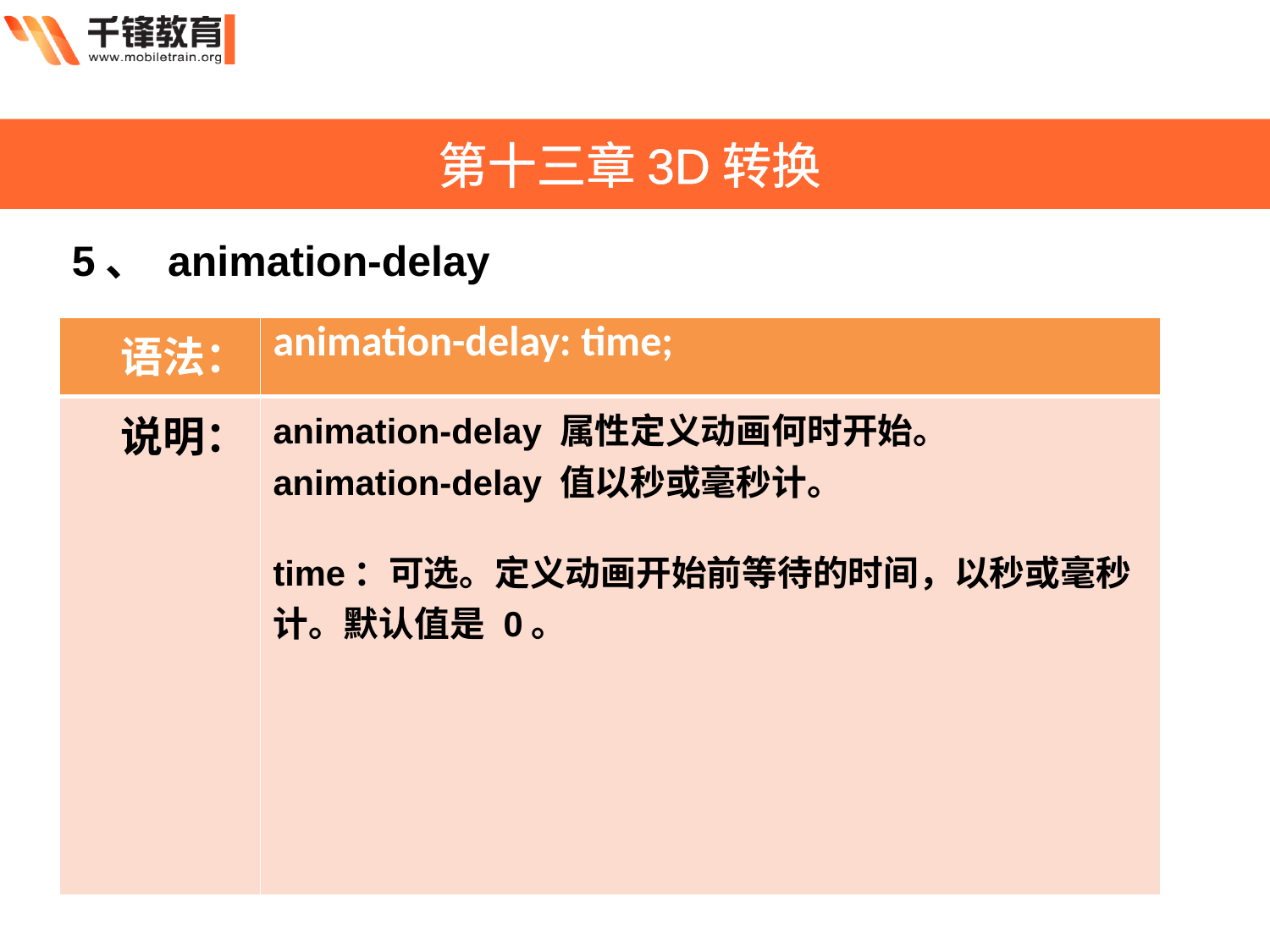

第十三章3D转换
5、 animation-delay
| 语法： | animation-delay: time; |
| --- | --- |
| 说明： | animation-delay 属性定义动画何时开始。 animation-delay 值以秒或毫秒计。 time：可选。定义动画开始前等待的时间，以秒或毫秒计。默认值是 0。 |